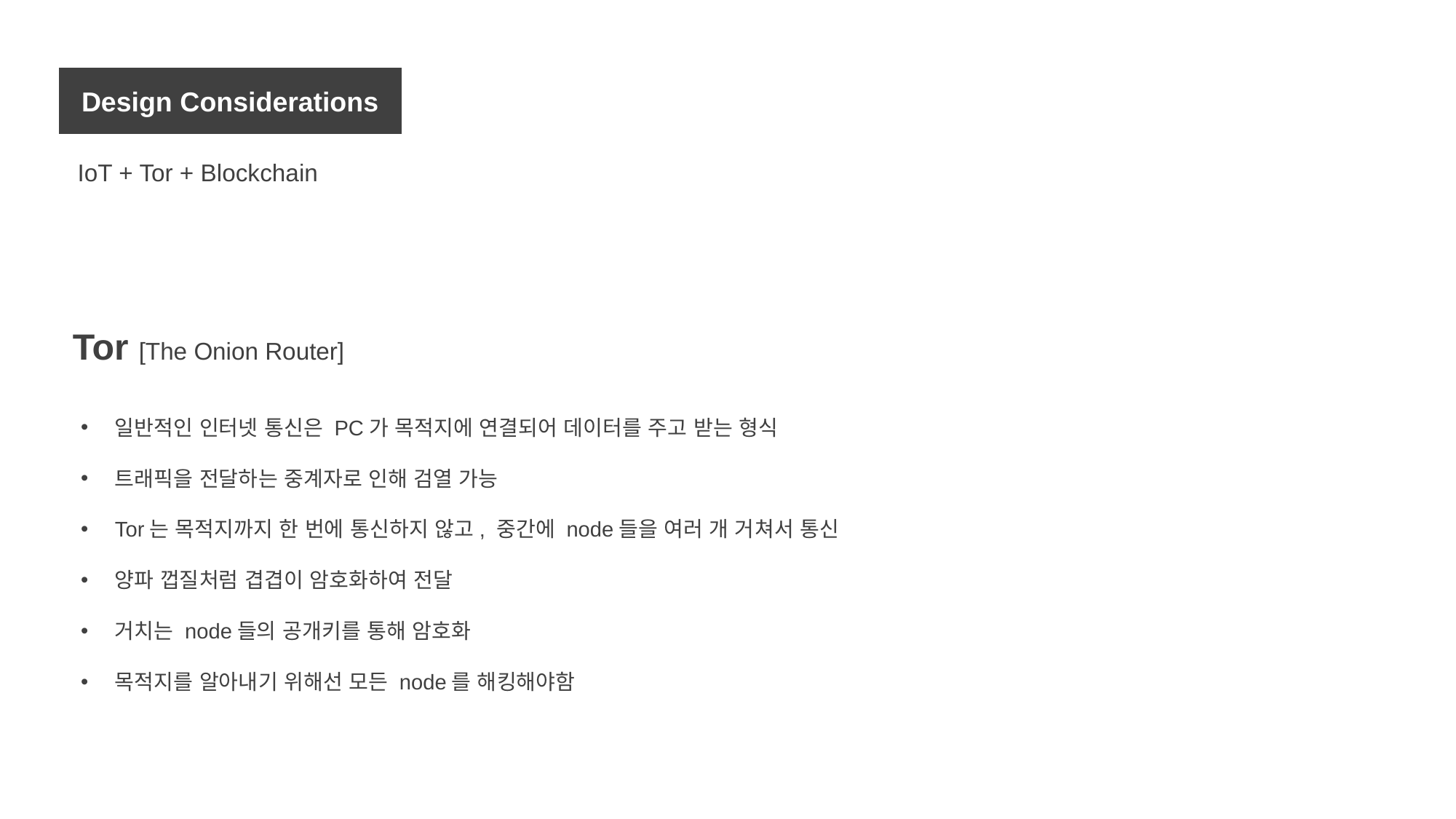

Design Considerations
IoT + Tor + Blockchain
Tor [The Onion Router]
일반적인 인터넷 통신은 PC가 목적지에 연결되어 데이터를 주고 받는 형식
트래픽을 전달하는 중계자로 인해 검열 가능
Tor는 목적지까지 한 번에 통신하지 않고, 중간에 node들을 여러 개 거쳐서 통신
양파 껍질처럼 겹겹이 암호화하여 전달
거치는 node들의 공개키를 통해 암호화
목적지를 알아내기 위해선 모든 node를 해킹해야함